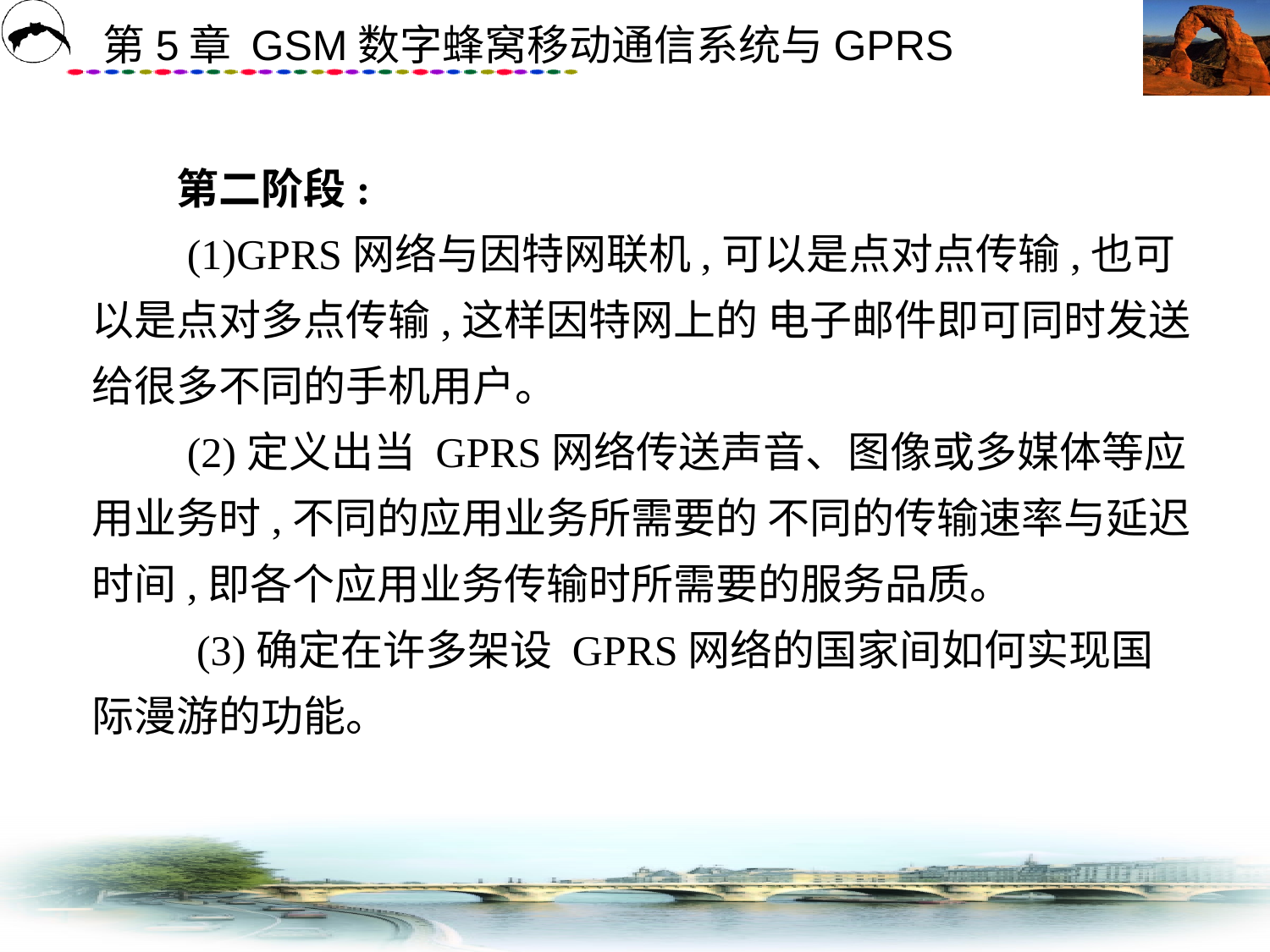

# 第二阶段: 　　(1)GPRS网络与因特网联机,可以是点对点传输,也可以是点对多点传输,这样因特网上的 电子邮件即可同时发送给很多不同的手机用户。 　　(2)定义出当 GPRS网络传送声音、图像或多媒体等应用业务时,不同的应用业务所需要的 不同的传输速率与延迟时间,即各个应用业务传输时所需要的服务品质。 　　 (3)确定在许多架设 GPRS网络的国家间如何实现国际漫游的功能。